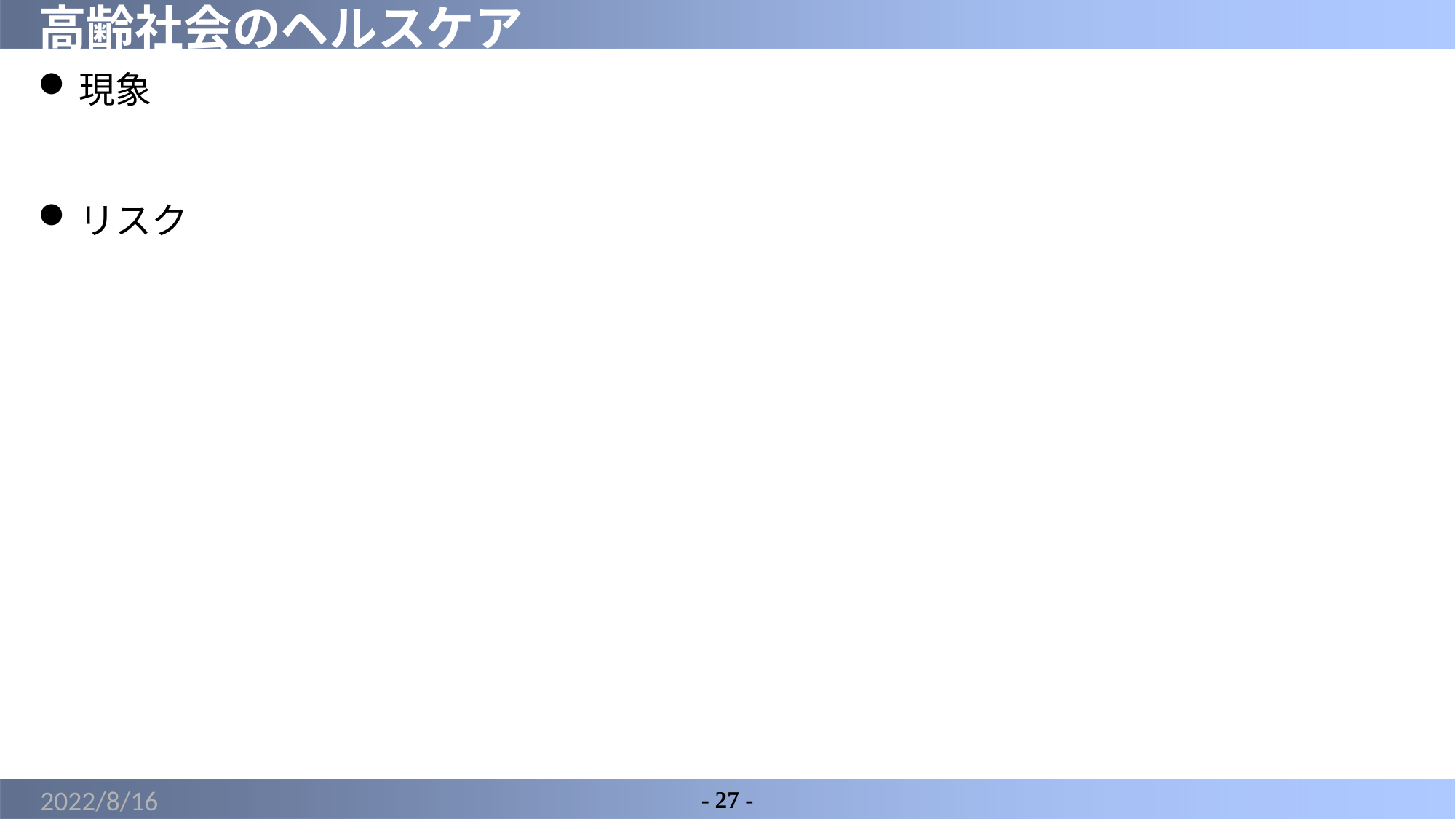

# 高齢社会のヘルスケア
現象

リスク

2022/8/16
- 27 -